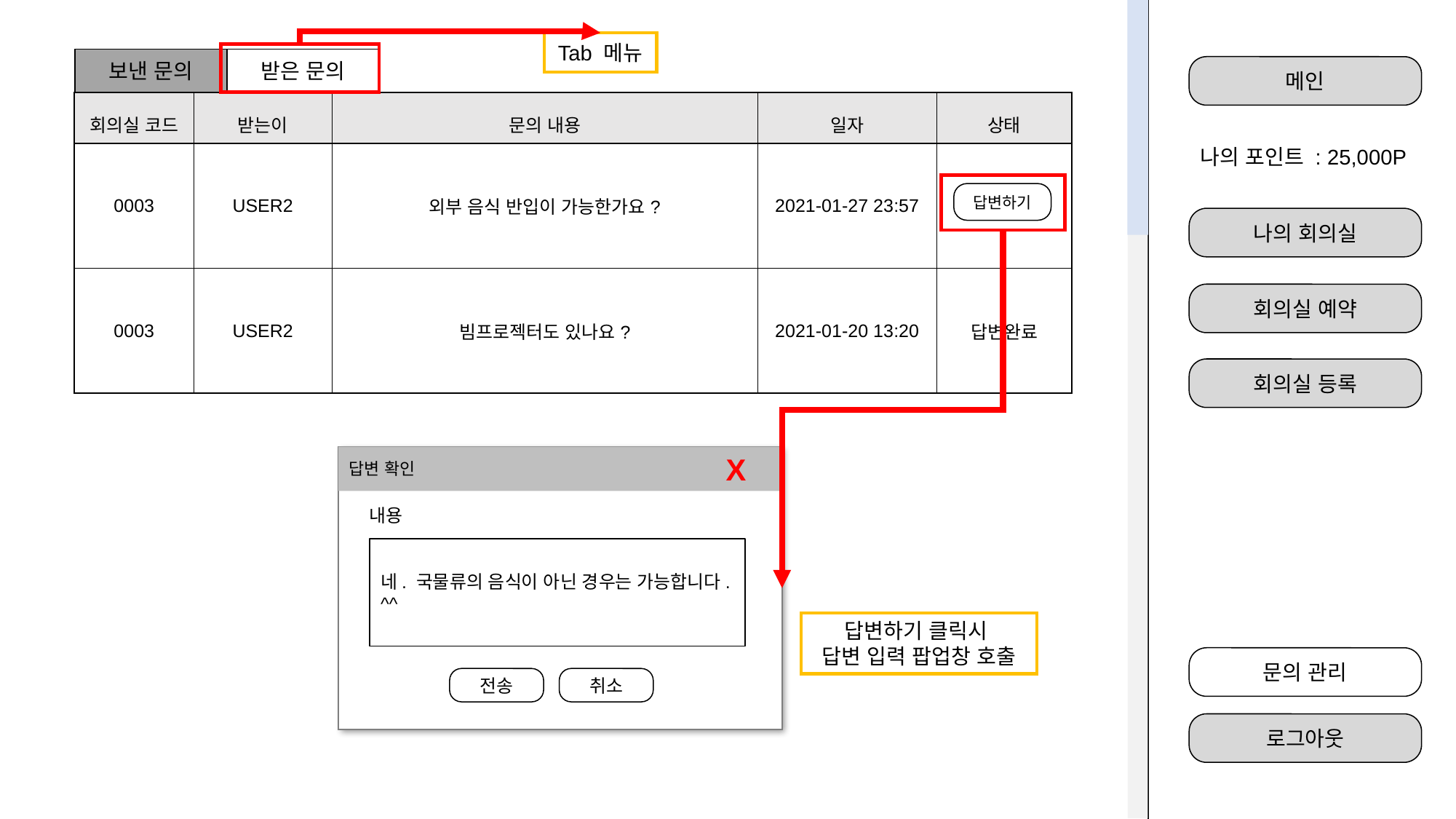

문의 관리 – 받은 문의

Tab 메뉴

보낸 문의
받은 문의
메인
| 회의실 코드 | 받는이 | 문의 내용 | 일자 | 상태 |
| --- | --- | --- | --- | --- |
| 0003 | USER2 | 외부 음식 반입이 가능한가요? | 2021-01-27 23:57 |  |
| 0003 | USER2 | 빔프로젝터도 있나요? | 2021-01-20 13:20 | 답변완료 |
나의 포인트 : 25,000P

답변하기
나의 회의실
회의실 예약
회의실 등록

X
전송
취소
답변 확인
내용
네. 국물류의 음식이 아닌 경우는 가능합니다. ^^
답변하기 클릭시
답변 입력 팝업창 호출
문의 관리
로그아웃